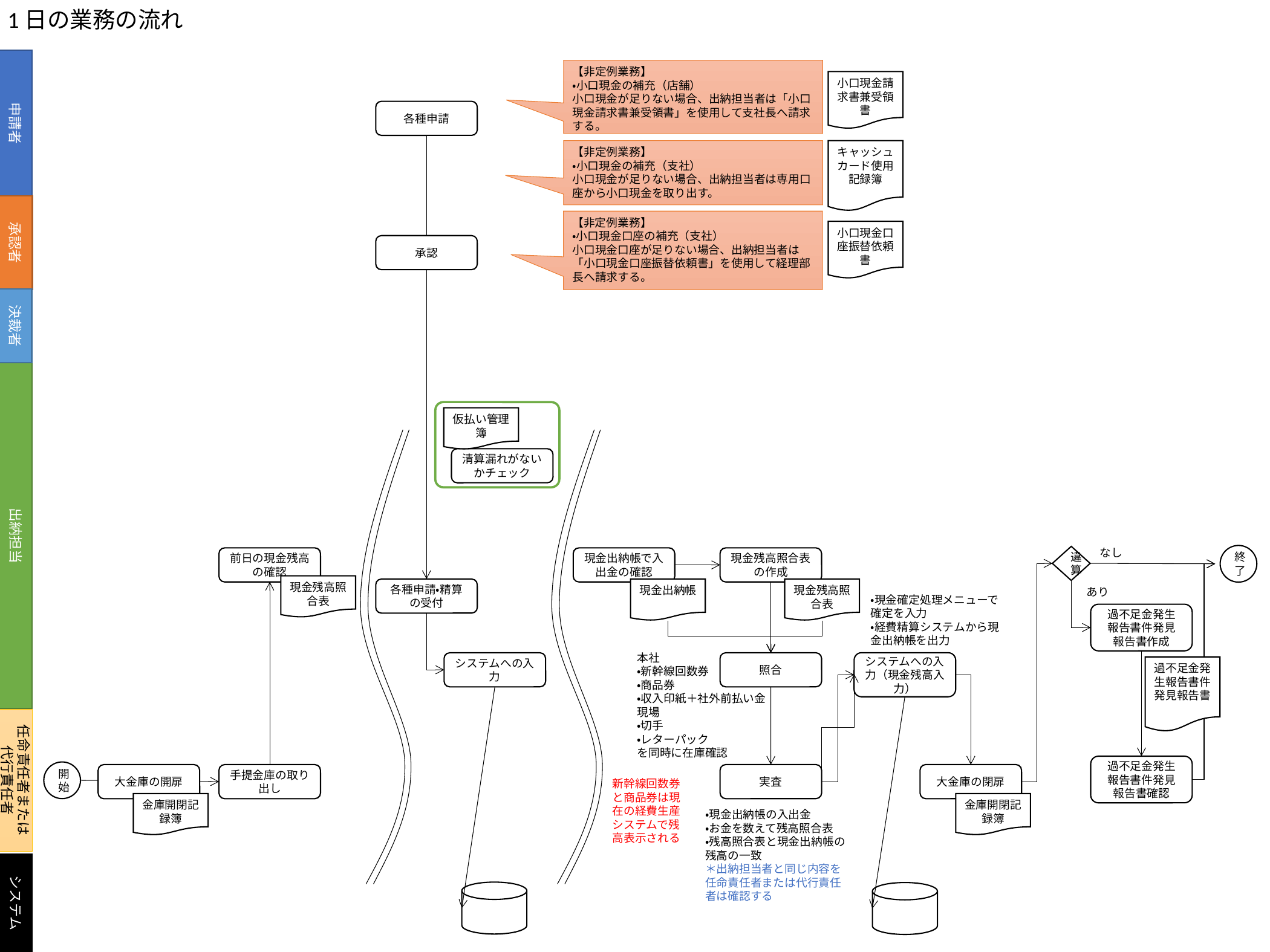

1日の業務の流れ
申請者
【非定例業務】
・小口現金の補充（店舗）
小口現金が足りない場合、出納担当者は「小口現金請求書兼受領書」を使用して支社長へ請求する。
小口現金請求書兼受領書
各種申請
【非定例業務】
・小口現金の補充（支社）
小口現金が足りない場合、出納担当者は専用口座から小口現金を取り出す。
キャッシュカード使用記録簿
承認者
【非定例業務】
・小口現金口座の補充（支社）
小口現金口座が足りない場合、出納担当者は「小口現金口座振替依頼書」を使用して経理部長へ請求する。

小口現金口座振替依頼書
承認
決裁者
出納担当

仮払い管理簿

清算漏れがないかチェック
なし
終了
違算
前日の現金残高の確認
現金出納帳で入出金の確認
現金残高照合表の作成
現金残高照合表
現金出納帳
現金残高照合表
各種申請・精算の受付
あり
・現金確定処理メニューで確定を入力
・経費精算システムから現金出納帳を出力
過不足金発生報告書件発見報告書作成
本社
・新幹線回数券
・商品券
・収入印紙＋社外前払い金
現場
・切手
・レターパック
を同時に在庫確認
システムへの入力（現金残高入力）
システムへの入力
照合
過不足金発生報告書件発見報告書
任命責任者または
代行責任者
過不足金発生報告書件発見報告書確認
開始
実査
大金庫の閉扉
大金庫の開扉
手提金庫の取り出し
新幹線回数券と商品券は現在の経費生産システムで残高表示される
金庫開閉記録簿
金庫開閉記録簿
・現金出納帳の入出金
・お金を数えて残高照合表
・残高照合表と現金出納帳の残高の一致
＊出納担当者と同じ内容を任命責任者または代行責任者は確認する
システム